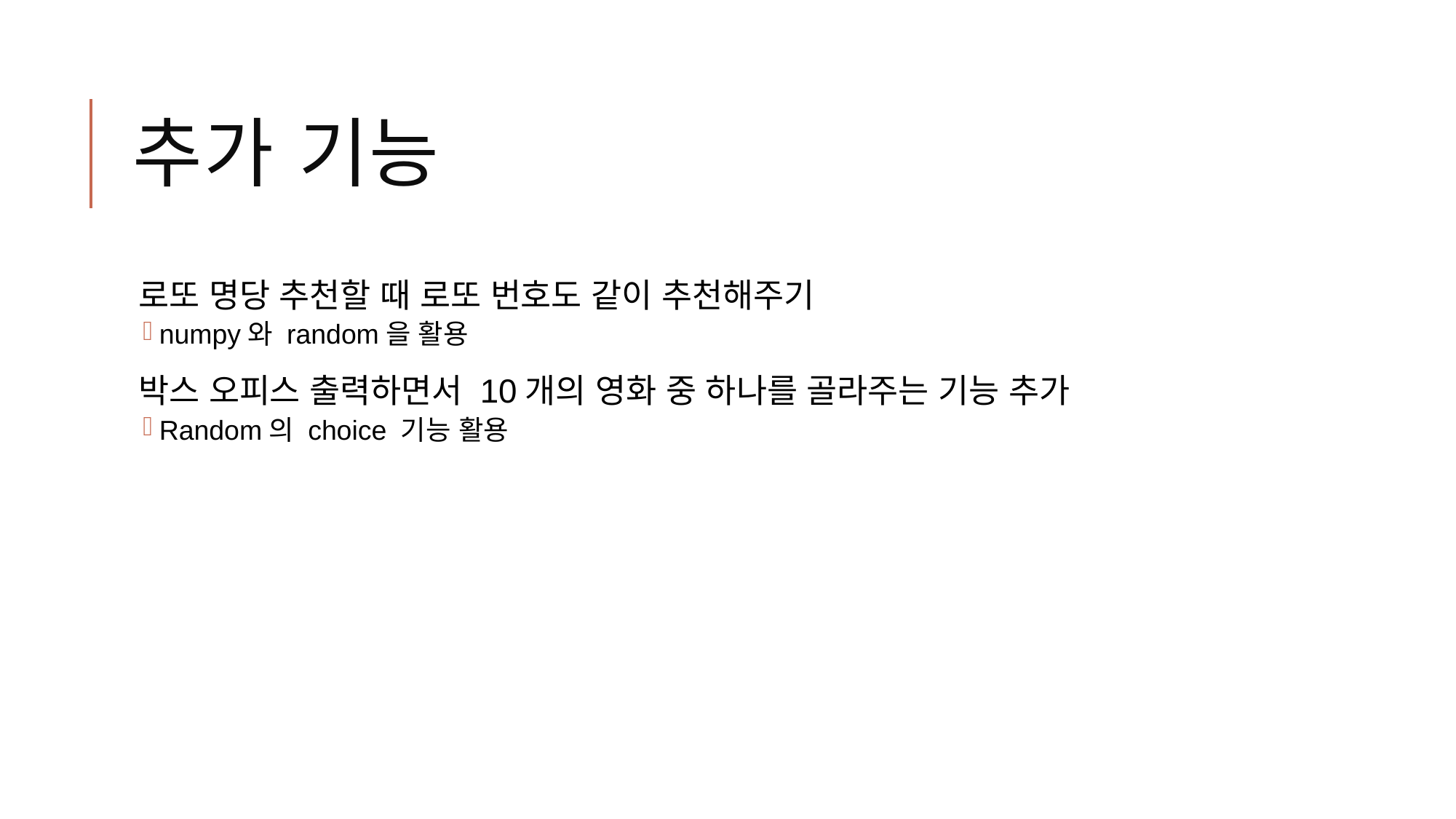

# 추가 기능
로또 명당 추천할 때 로또 번호도 같이 추천해주기
numpy와 random을 활용
박스 오피스 출력하면서 10개의 영화 중 하나를 골라주는 기능 추가
Random의 choice 기능 활용